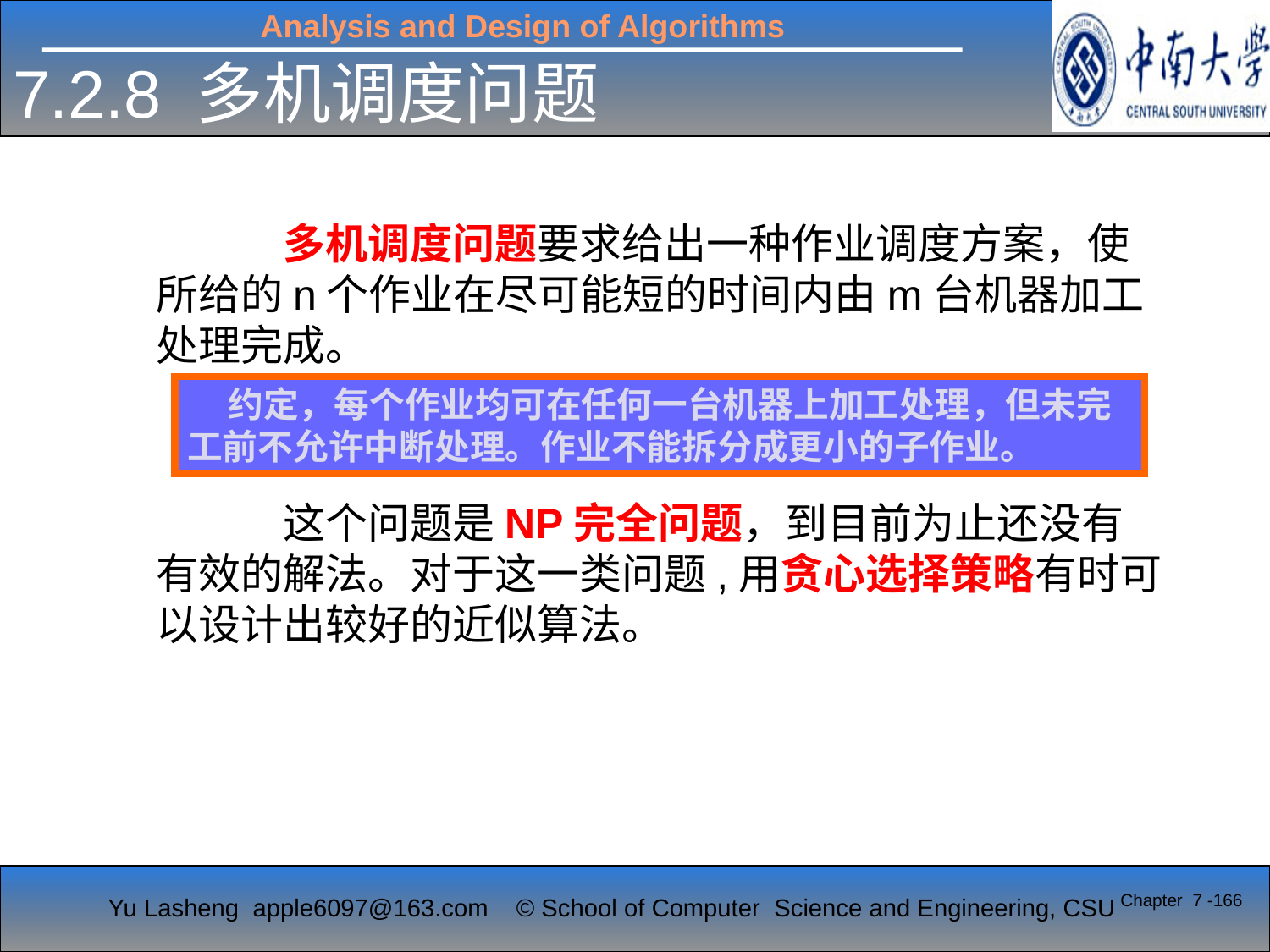

# 7.2.8 多机调度问题
		多机调度问题要求给出一种作业调度方案，使所给的n个作业在尽可能短的时间内由m台机器加工处理完成。

		这个问题是NP完全问题，到目前为止还没有有效的解法。对于这一类问题,用贪心选择策略有时可以设计出较好的近似算法。
    约定，每个作业均可在任何一台机器上加工处理，但未完工前不允许中断处理。作业不能拆分成更小的子作业。
Chapter  7 -166